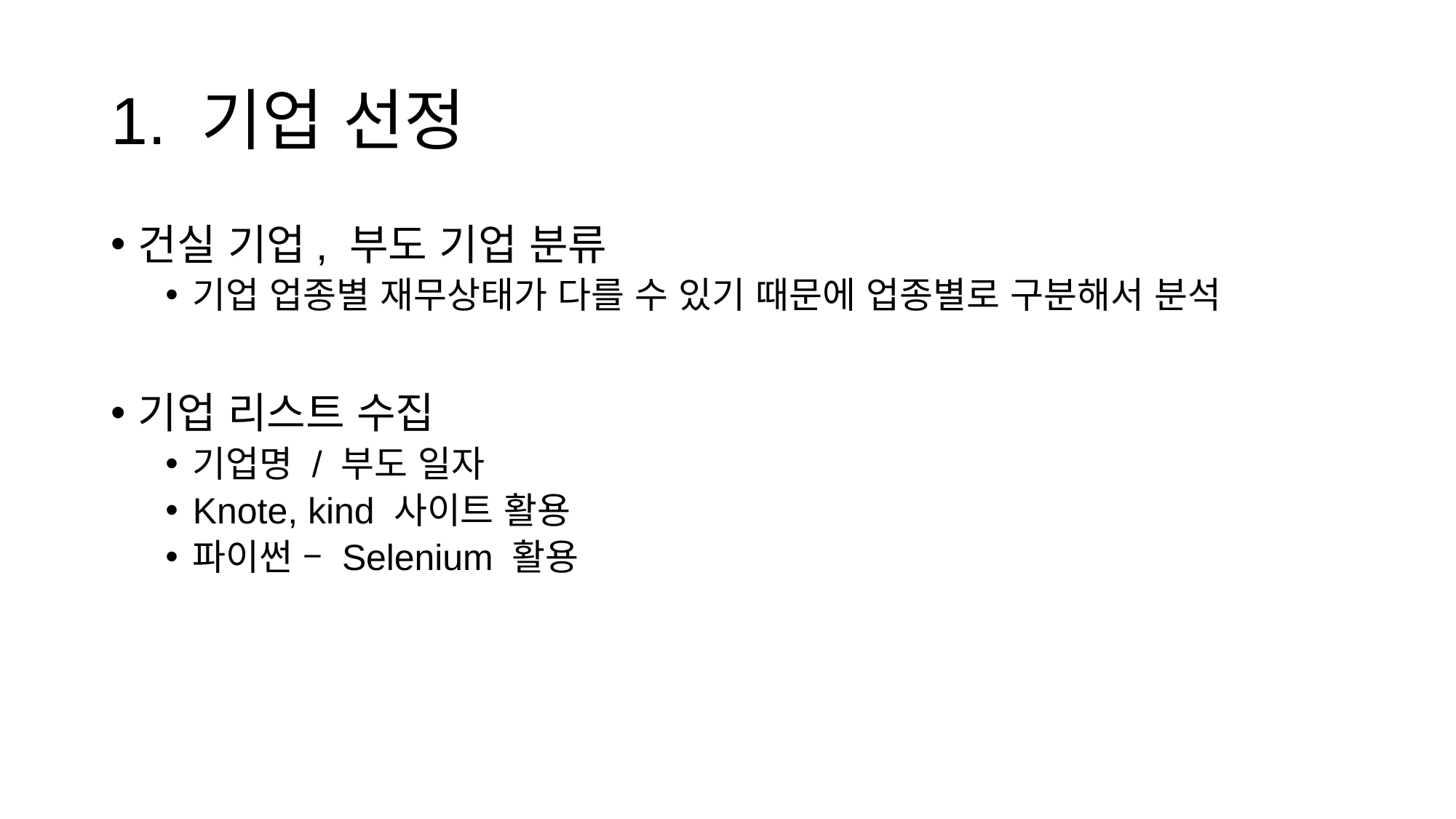

# 1. 기업 선정
건실 기업, 부도 기업 분류
기업 업종별 재무상태가 다를 수 있기 때문에 업종별로 구분해서 분석

기업 리스트 수집
기업명 / 부도 일자
Knote, kind 사이트 활용
파이썬 – Selenium 활용